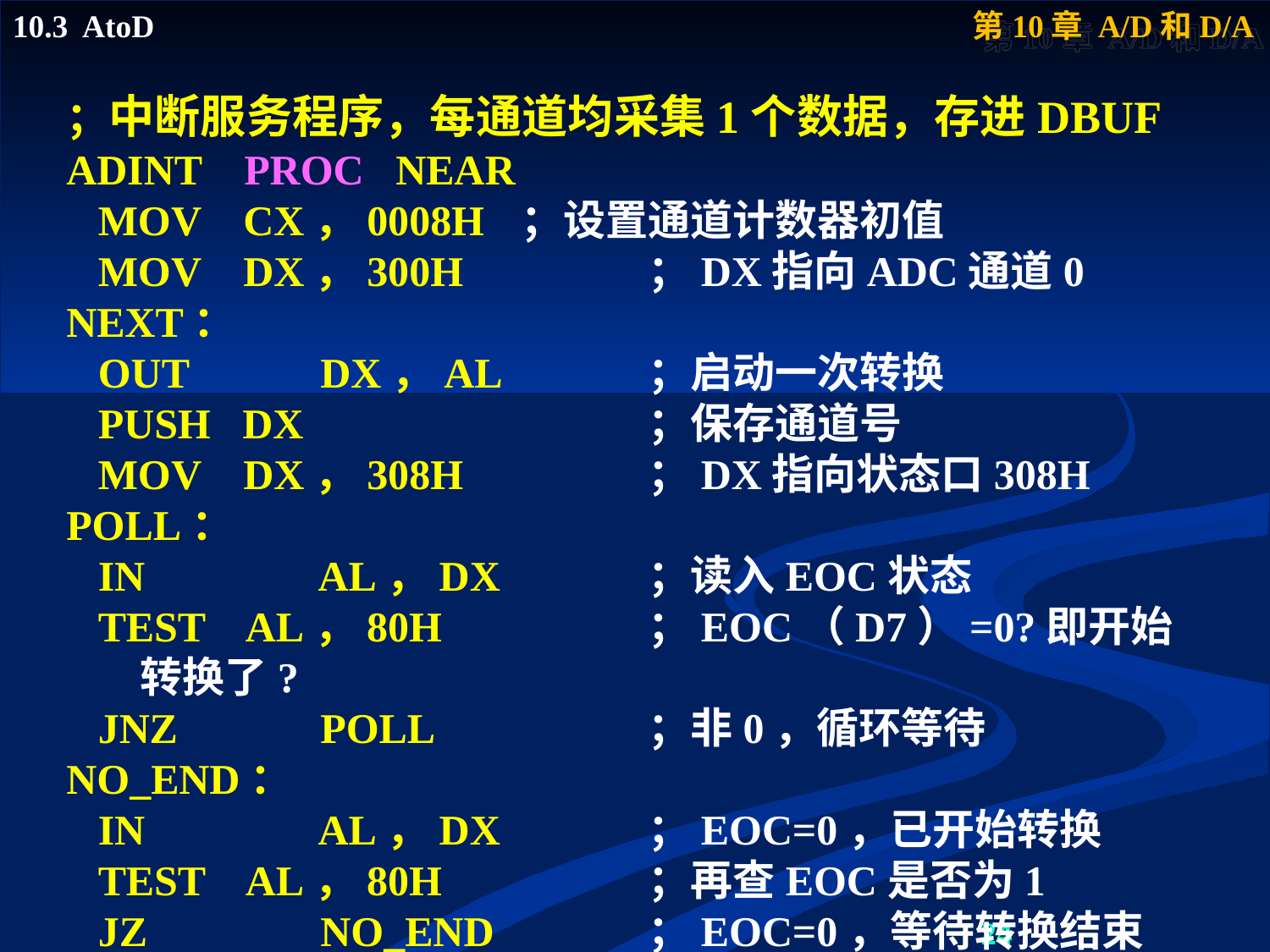

；中断服务程序，每通道均采集1个数据，存进DBUF
ADINT    PROC   NEAR
   MOV    CX，0008H	；设置通道计数器初值
   MOV    DX，300H		；DX指向ADC通道0
NEXT：
   OUT	     DX，AL		；启动一次转换
   PUSH   DX			；保存通道号
   MOV    DX，308H		；DX指向状态口308H
POLL：
   IN	     AL，DX		；读入EOC状态
   TEST    AL，80H		；EOC（D7）=0?即开始转换了?
   JNZ	     POLL		；非0，循环等待
NO_END：
   IN	     AL，DX		；EOC=0，已开始转换
   TEST    AL，80H		；再查EOC是否为1
   JZ	     NO_END		；EOC=0，等待转换结束